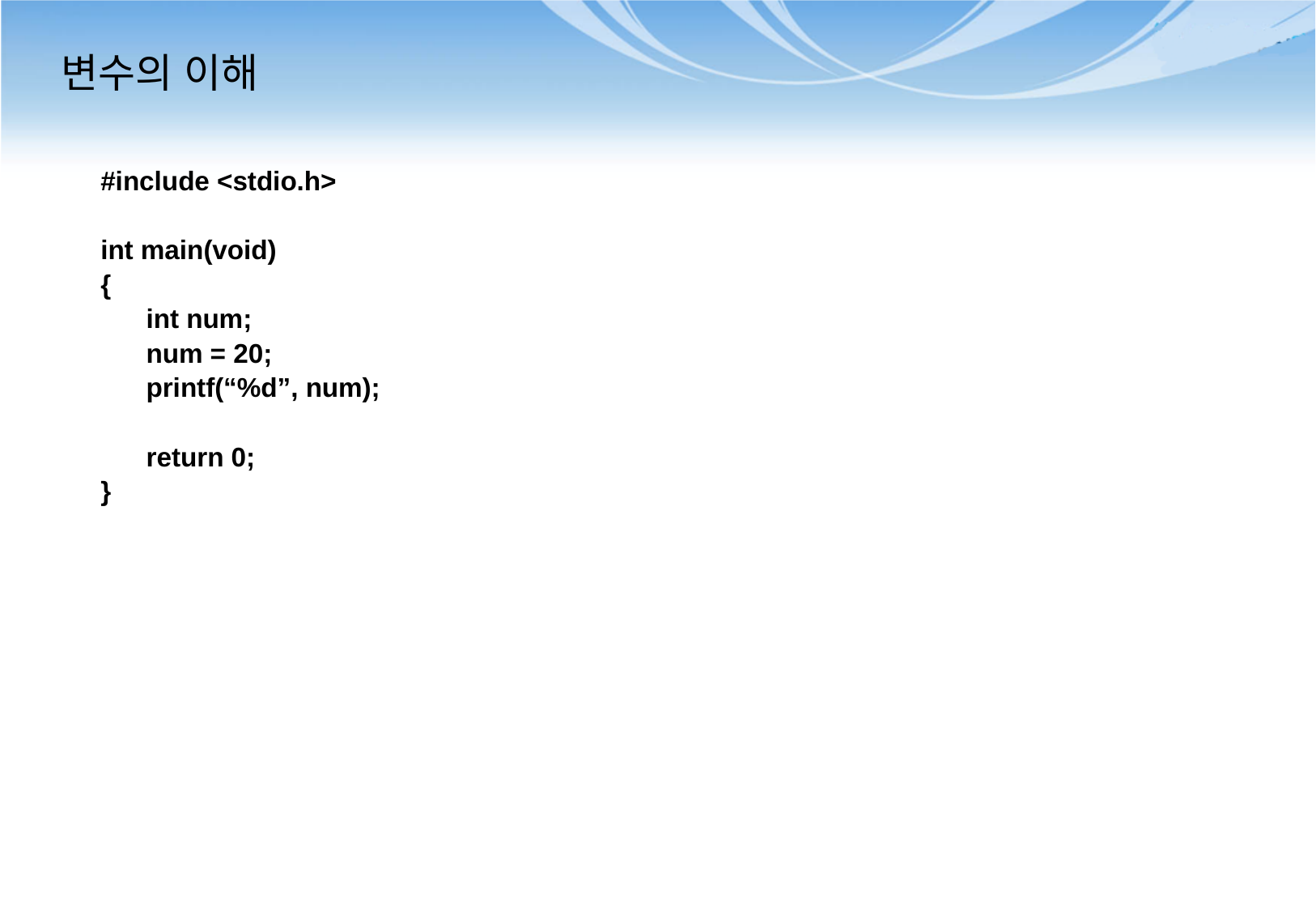

# 변수의 이해
#include <stdio.h>

int main(void)
{
	int num;
	num = 20;
	printf(“%d”, num);

	return 0;
}